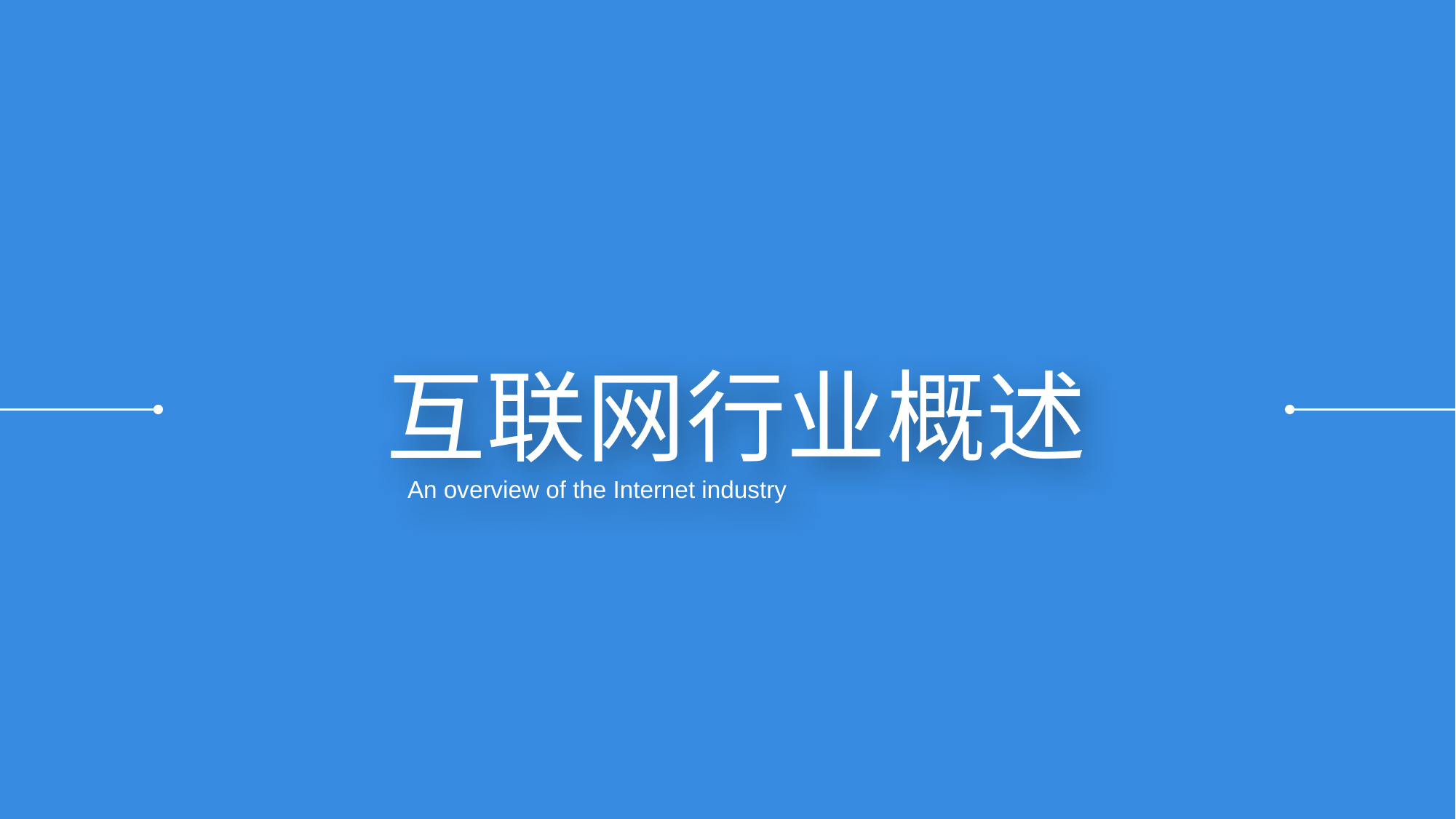

互联网行业概述

An overview of the Internet industry